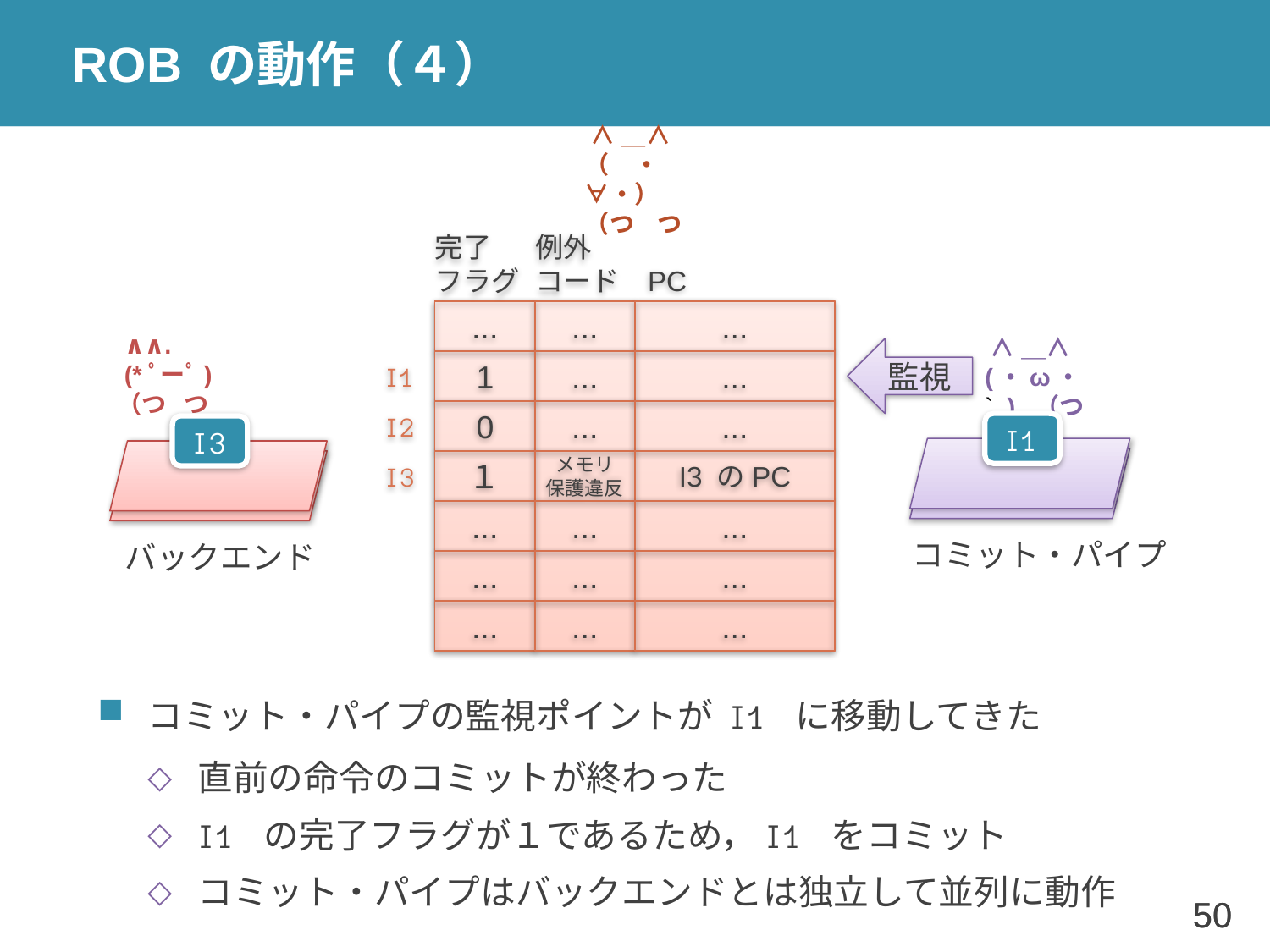

# ROB の動作（４）
 ∧＿∧
（　・∀・）（つ    つ
完了
フラグ
例外
コード
PC

...
...
...
 ∧∧.
 (*ﾟーﾟ)（つ   つ
 ∧＿∧
(・ω・`  )  （つ    つ
監視
I1
1
...
...
I2
0
...
...
I1
I3

I3
１
メモリ
保護違反
I3 のPC
...
...
...
コミット・パイプ
バックエンド
...
...
...
...
...
...
コミット・パイプの監視ポイントが I1 に移動してきた
直前の命令のコミットが終わった
I1 の完了フラグが１であるため，I1 をコミット
コミット・パイプはバックエンドとは独立して並列に動作